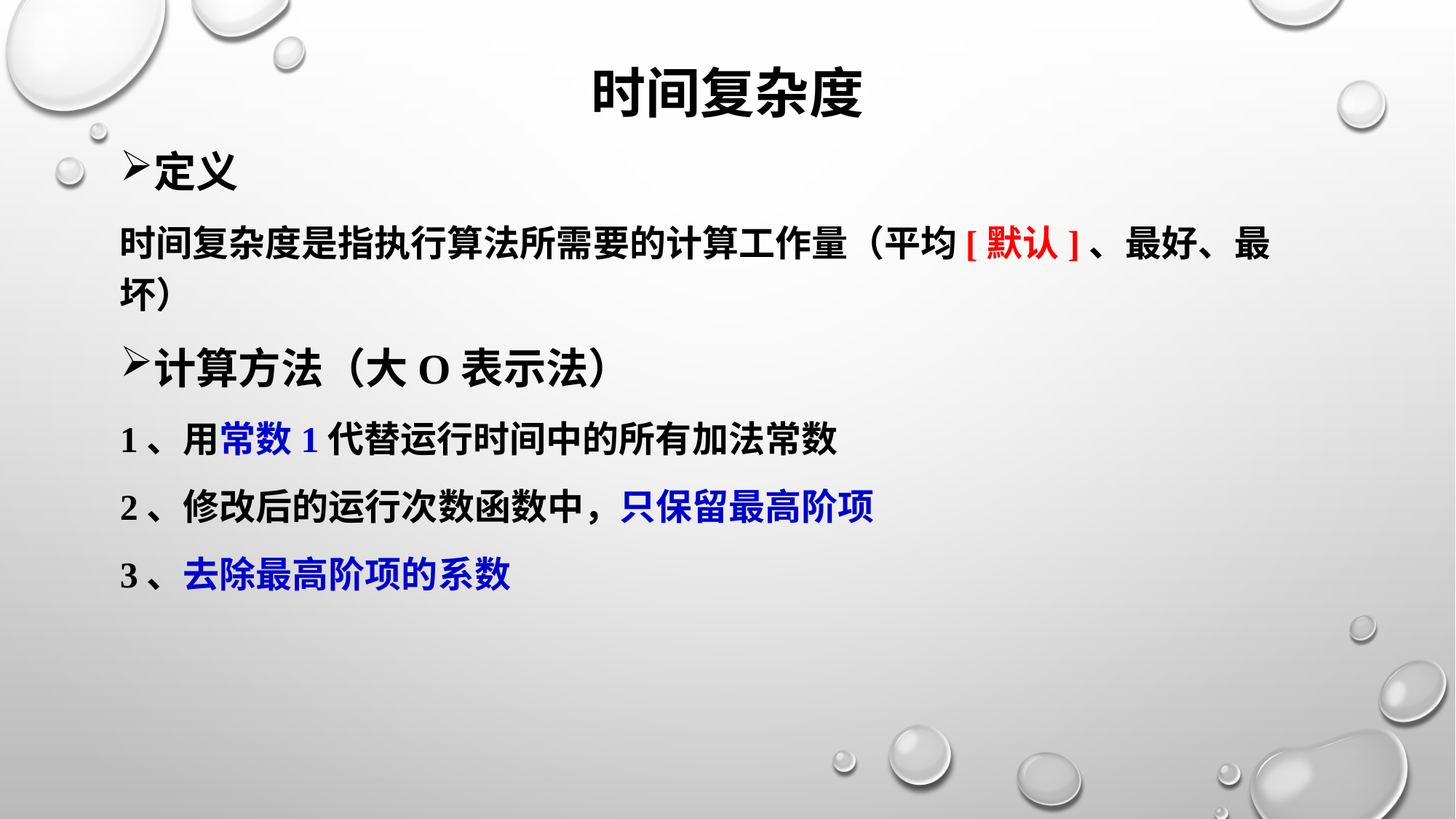

# 时间复杂度
定义
时间复杂度是指执行算法所需要的计算工作量（平均[默认]、最好、最坏）
计算方法（大O表示法）
1、用常数1代替运行时间中的所有加法常数
2、修改后的运行次数函数中，只保留最高阶项
3、去除最高阶项的系数